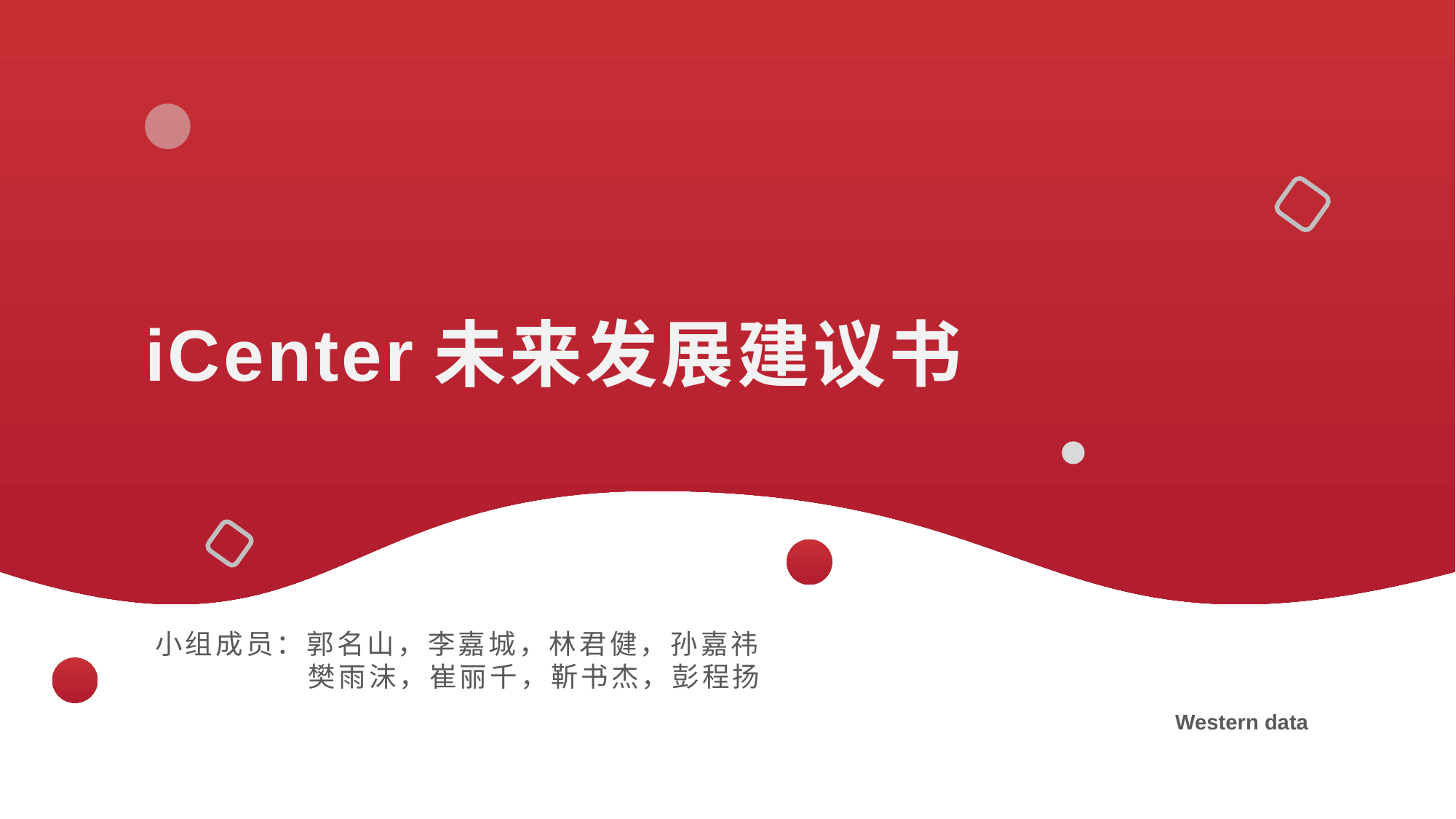

iCenter未来发展建议书

小组成员：郭名山，李嘉城，林君健，孙嘉祎
                樊雨沫，崔丽千，靳书杰，彭程扬

Western data